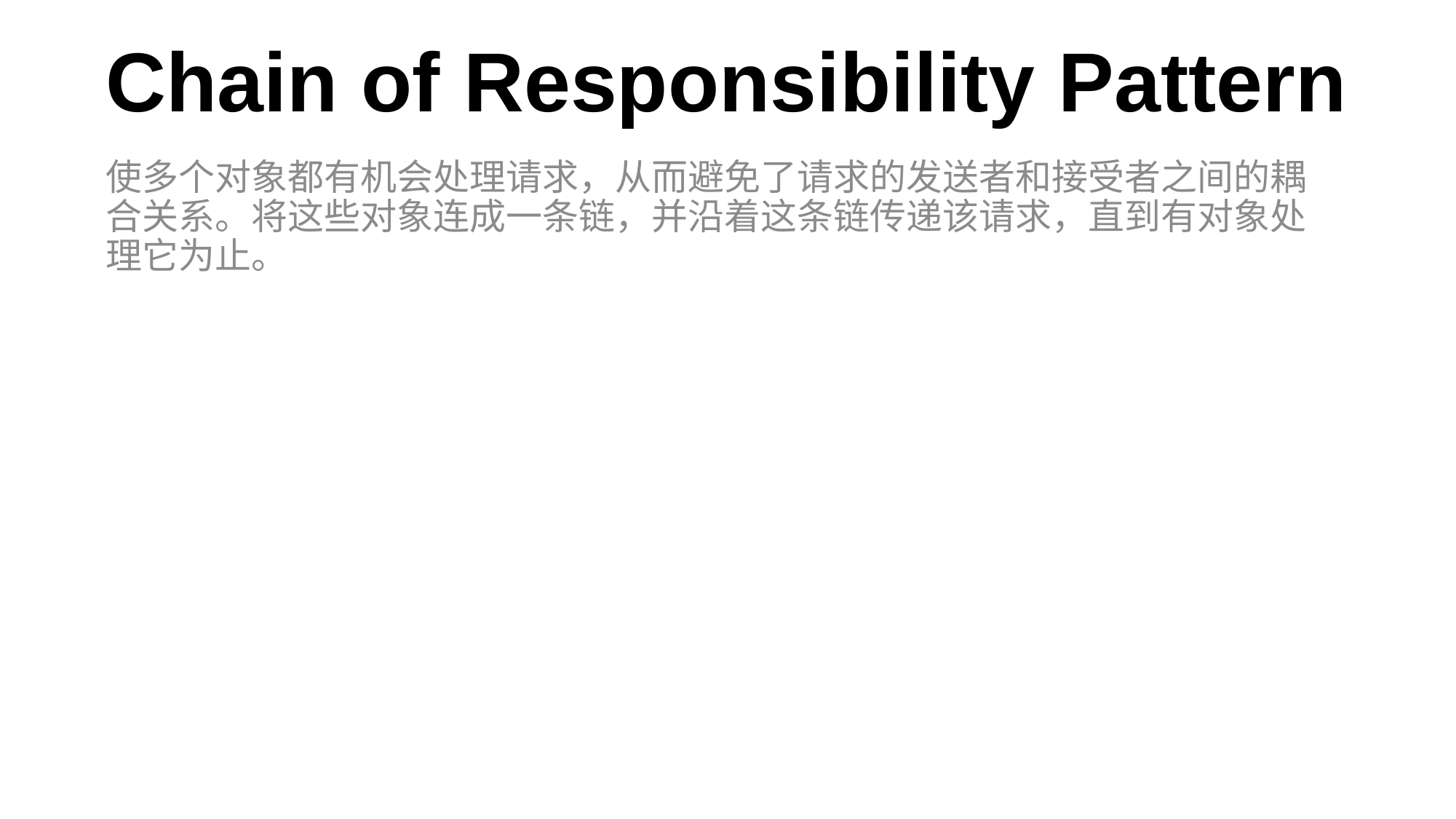

# Chain of Responsibility Pattern
使多个对象都有机会处理请求，从而避免了请求的发送者和接受者之间的耦合关系。将这些对象连成一条链，并沿着这条链传递该请求，直到有对象处理它为止。